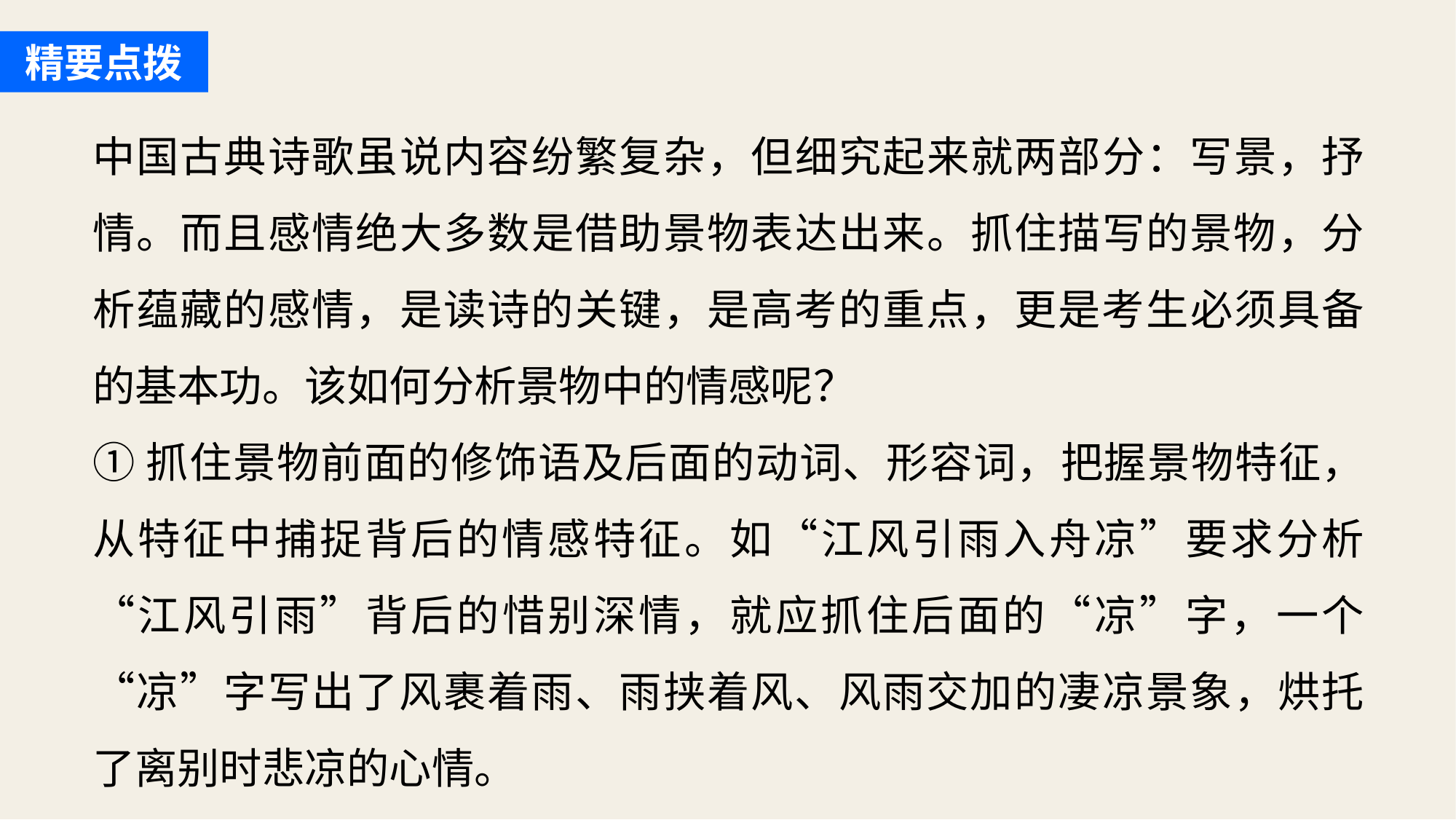

精要点拨
中国古典诗歌虽说内容纷繁复杂，但细究起来就两部分：写景，抒情。而且感情绝大多数是借助景物表达出来。抓住描写的景物，分析蕴藏的感情，是读诗的关键，是高考的重点，更是考生必须具备的基本功。该如何分析景物中的情感呢？
①抓住景物前面的修饰语及后面的动词、形容词，把握景物特征，从特征中捕捉背后的情感特征。如“江风引雨入舟凉”要求分析“江风引雨”背后的惜别深情，就应抓住后面的“凉”字，一个“凉”字写出了风裹着雨、雨挟着风、风雨交加的凄凉景象，烘托了离别时悲凉的心情。